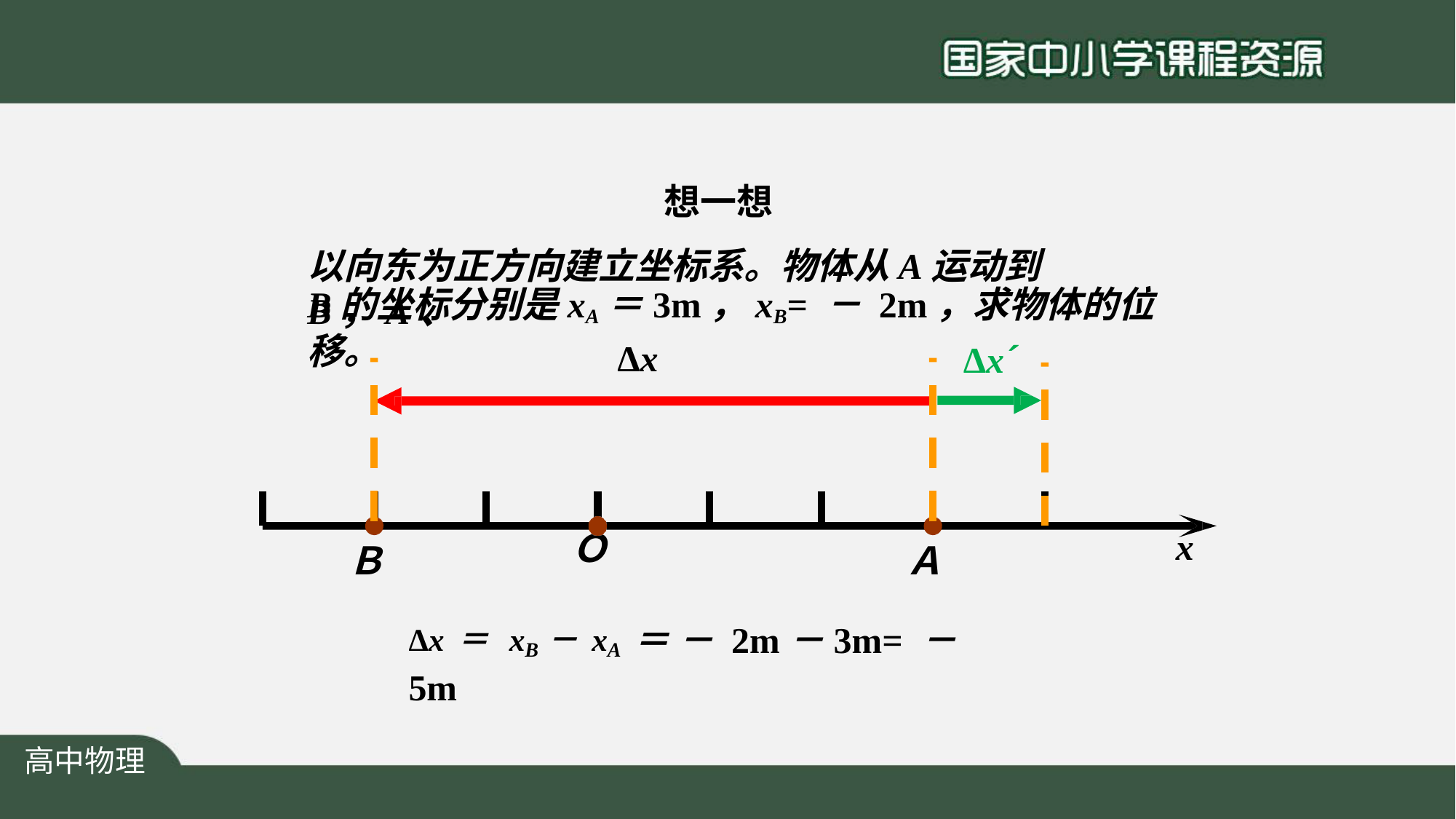

想一想
# 以向东为正方向建立坐标系。物体从A运动到B，A、
B的坐标分别是xA＝3m，xB= － 2m，求物体的位移。
Δx´
Δx

Ｏ
x

Ｂ
Ａ
Δx＝ xB－xA ＝ － 2m－3m= － 5m
高中物理